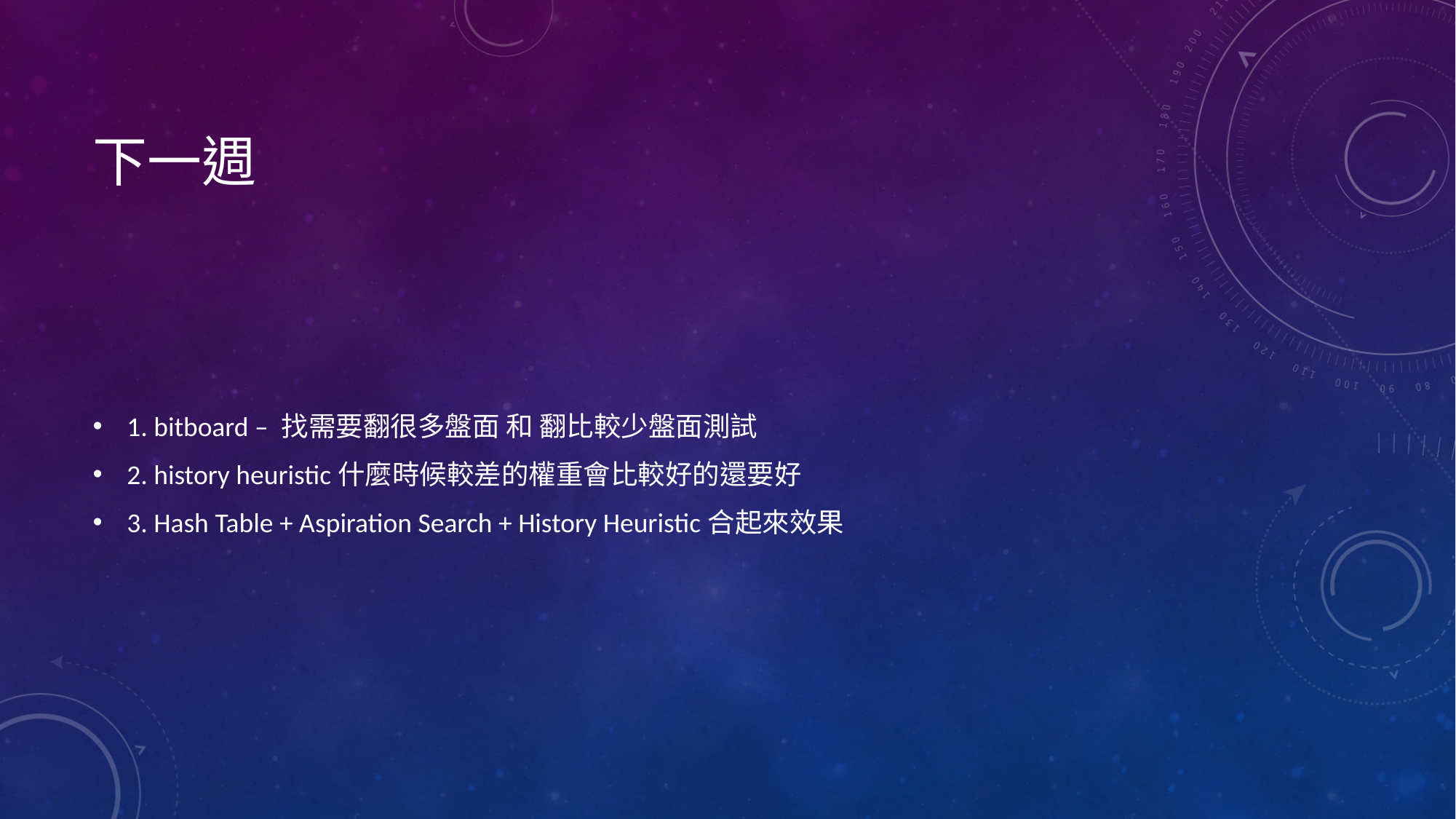

# 下一週
1. bitboard – 找需要翻很多盤面 和 翻比較少盤面測試
2. history heuristic什麼時候較差的權重會比較好的還要好
3. Hash Table + Aspiration Search + History Heuristic合起來效果